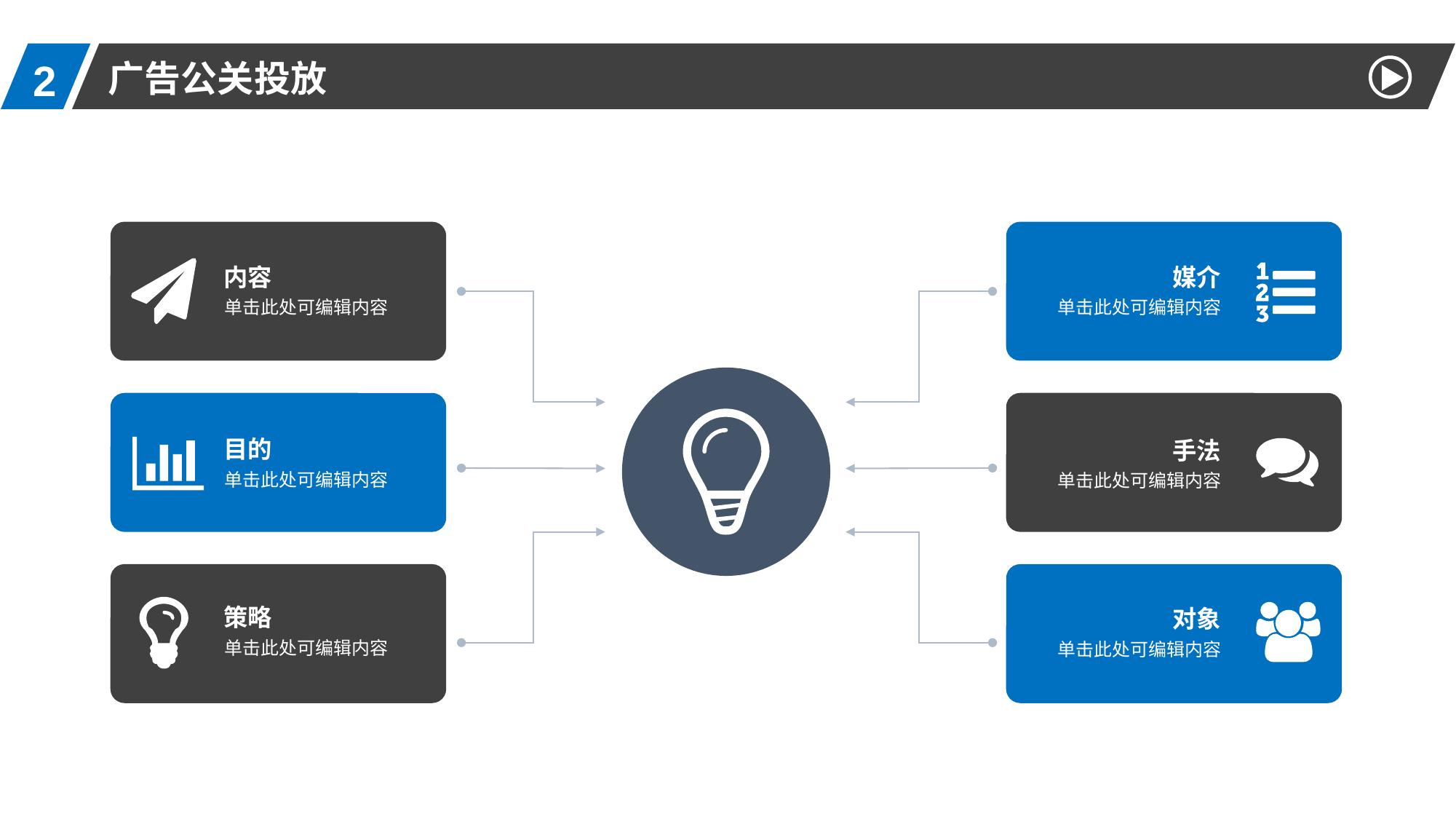

2
广告公关投放

内容
媒介

单击此处可编辑内容
单击此处可编辑内容

目的
手法

单击此处可编辑内容
单击此处可编辑内容

策略
对象
单击此处可编辑内容
单击此处可编辑内容